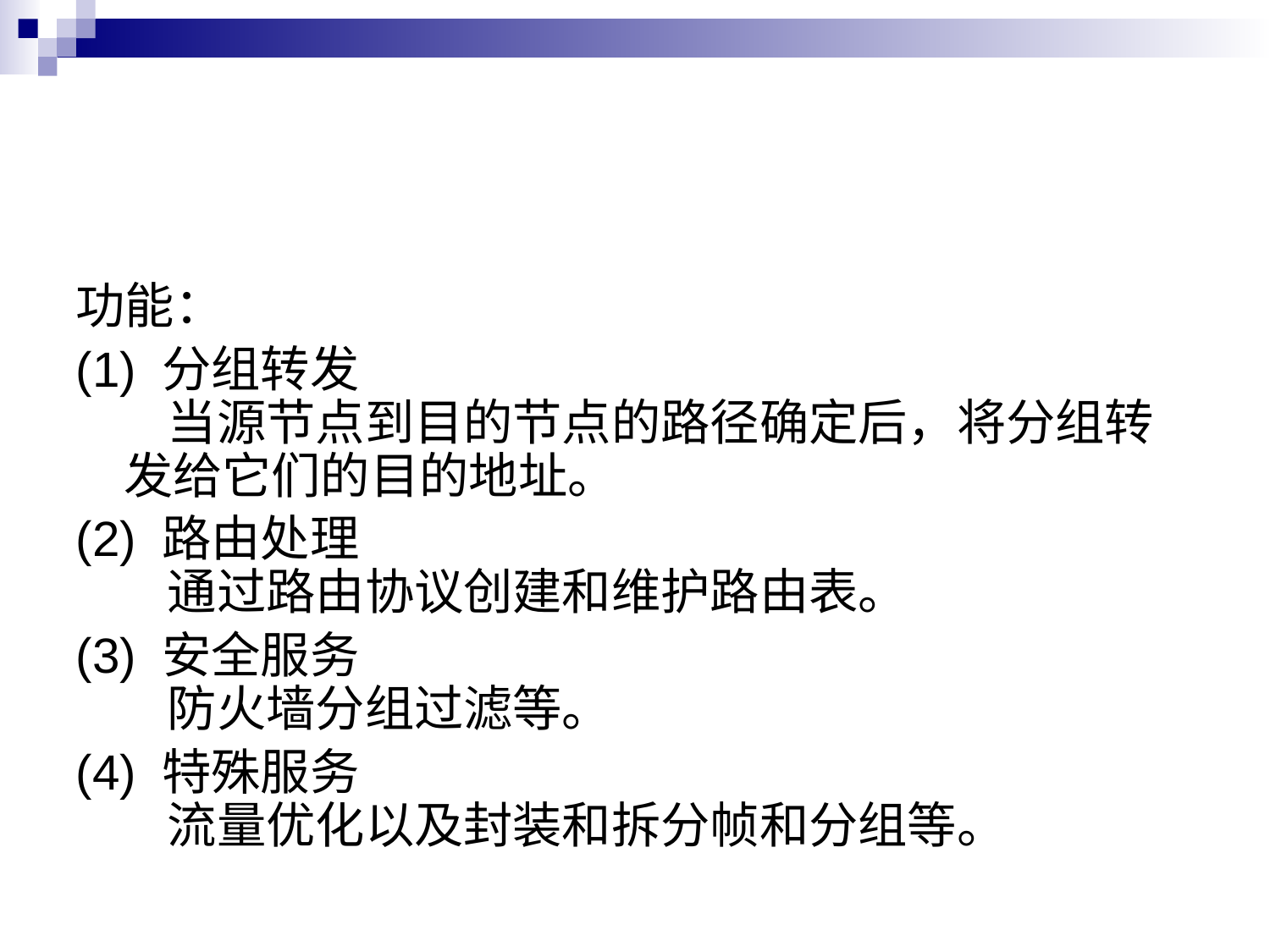

#
功能：
(1) 分组转发
    当源节点到目的节点的路径确定后，将分组转发给它们的目的地址。
(2) 路由处理
    通过路由协议创建和维护路由表。
(3) 安全服务
    防火墙分组过滤等。
(4) 特殊服务
    流量优化以及封装和拆分帧和分组等。